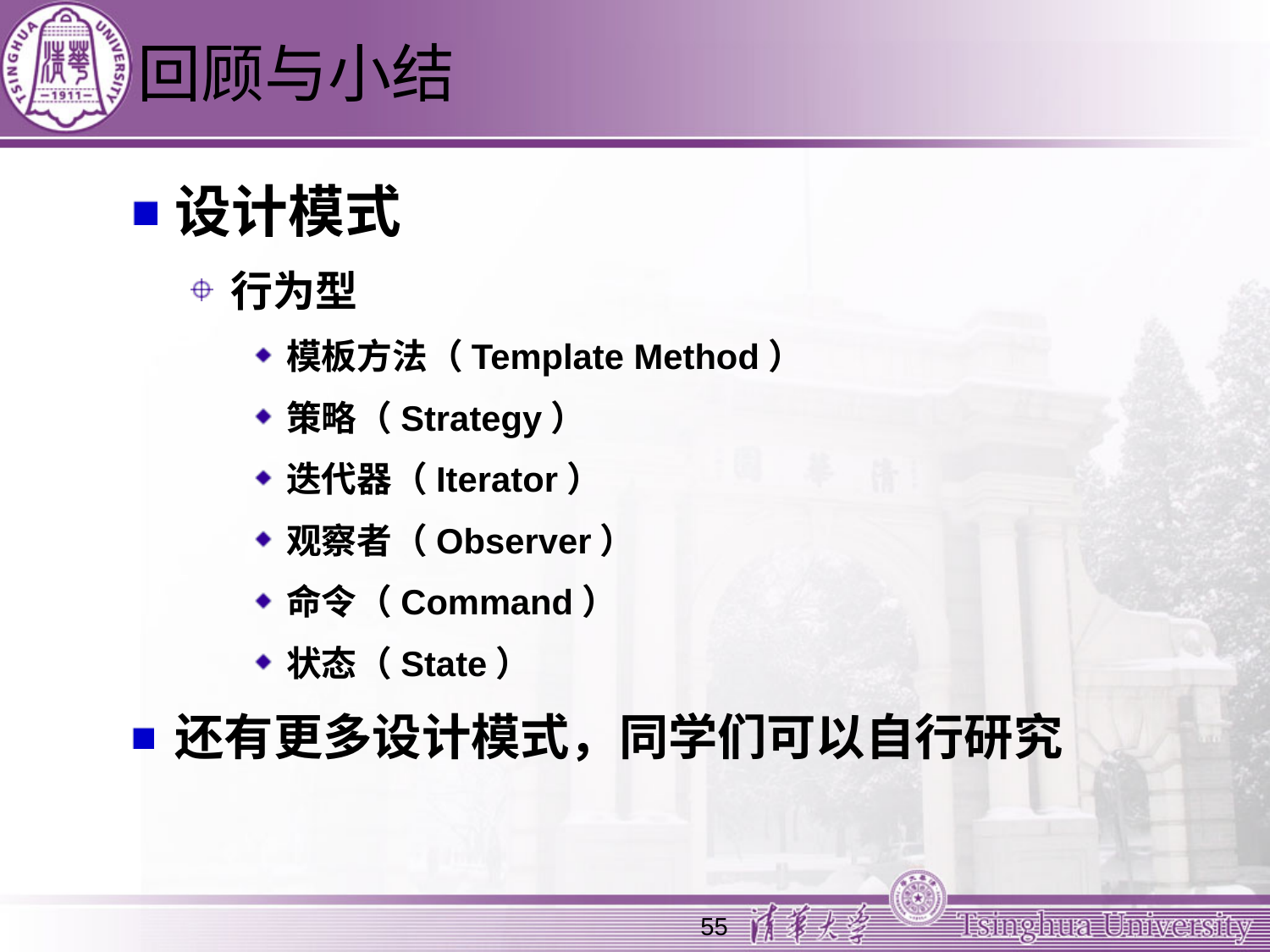

# 回顾与小结
设计模式
行为型
模板方法（Template Method）
策略（Strategy）
迭代器（Iterator）
观察者（Observer）
命令（Command）
状态（State）
还有更多设计模式，同学们可以自行研究
55